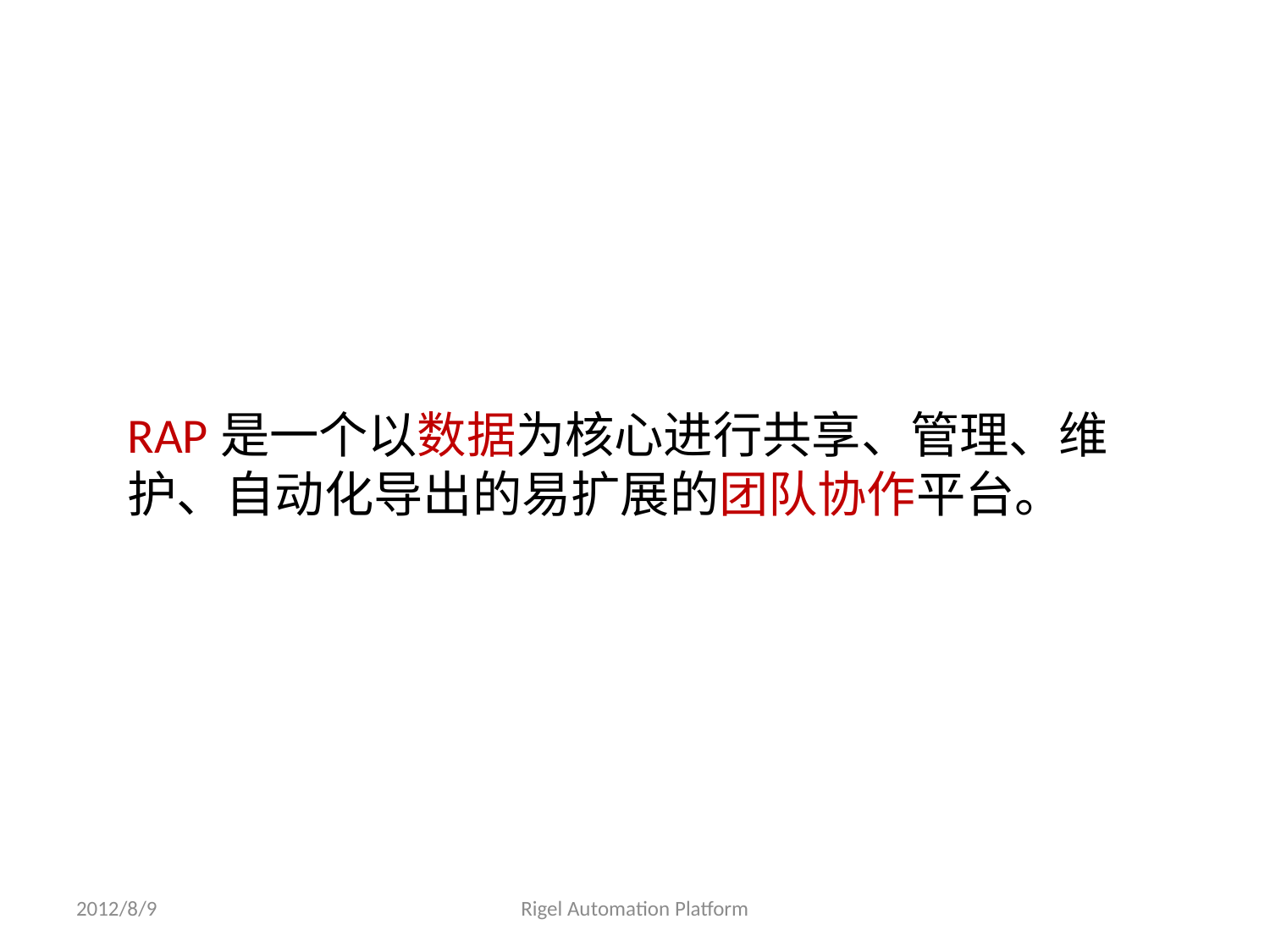

DEFINITION
RAP是一个以数据为核心进行共享、管理、维护、自动化导出的易扩展的团队协作平台。
2012/8/9
Rigel Automation Platform